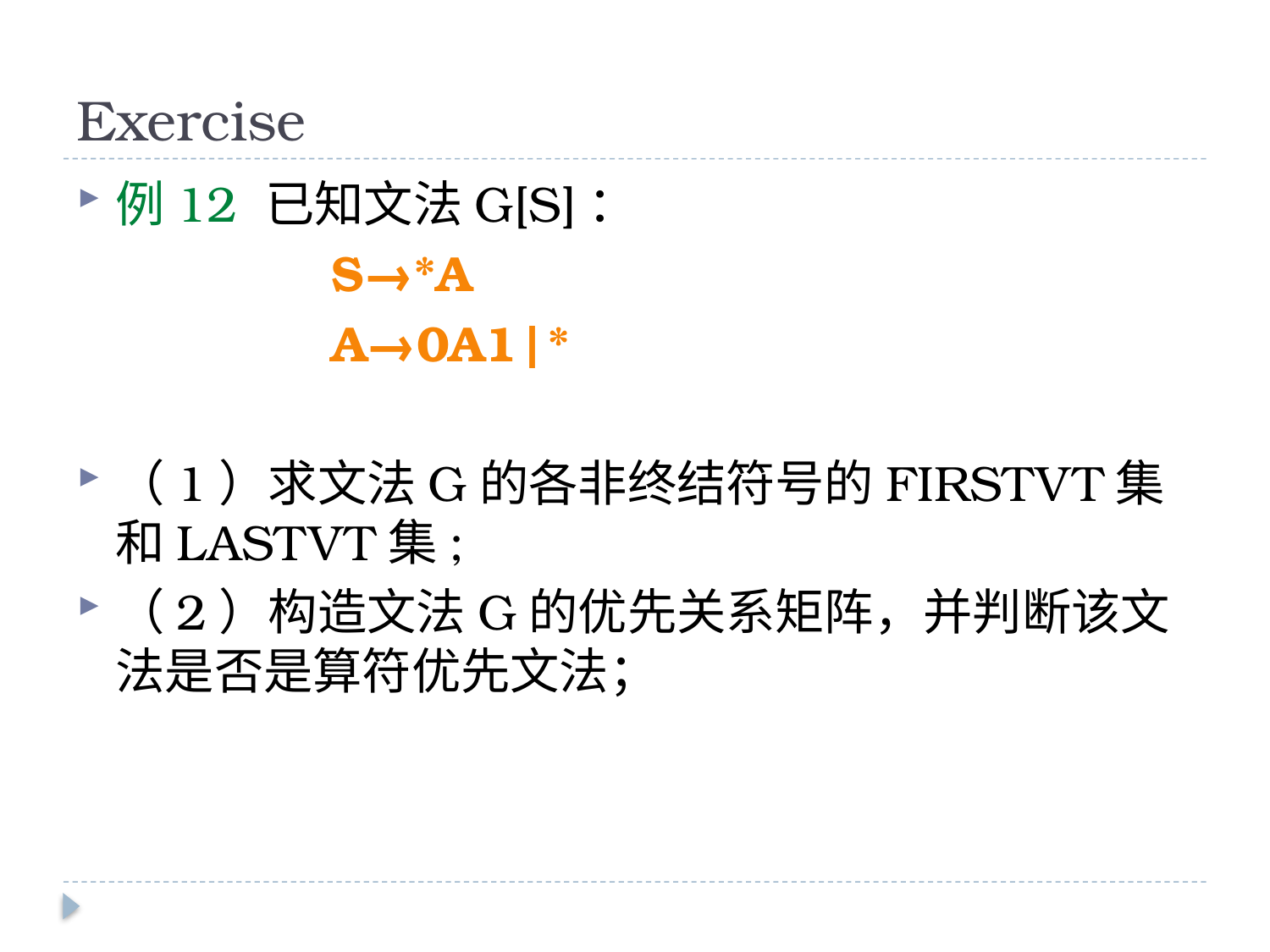

# Exercise
例12 已知文法G[S]：
		S→*A
		A→0A1|*

（1）求文法G的各非终结符号的FIRSTVT集和LASTVT集;
（2）构造文法G的优先关系矩阵，并判断该文法是否是算符优先文法；

19